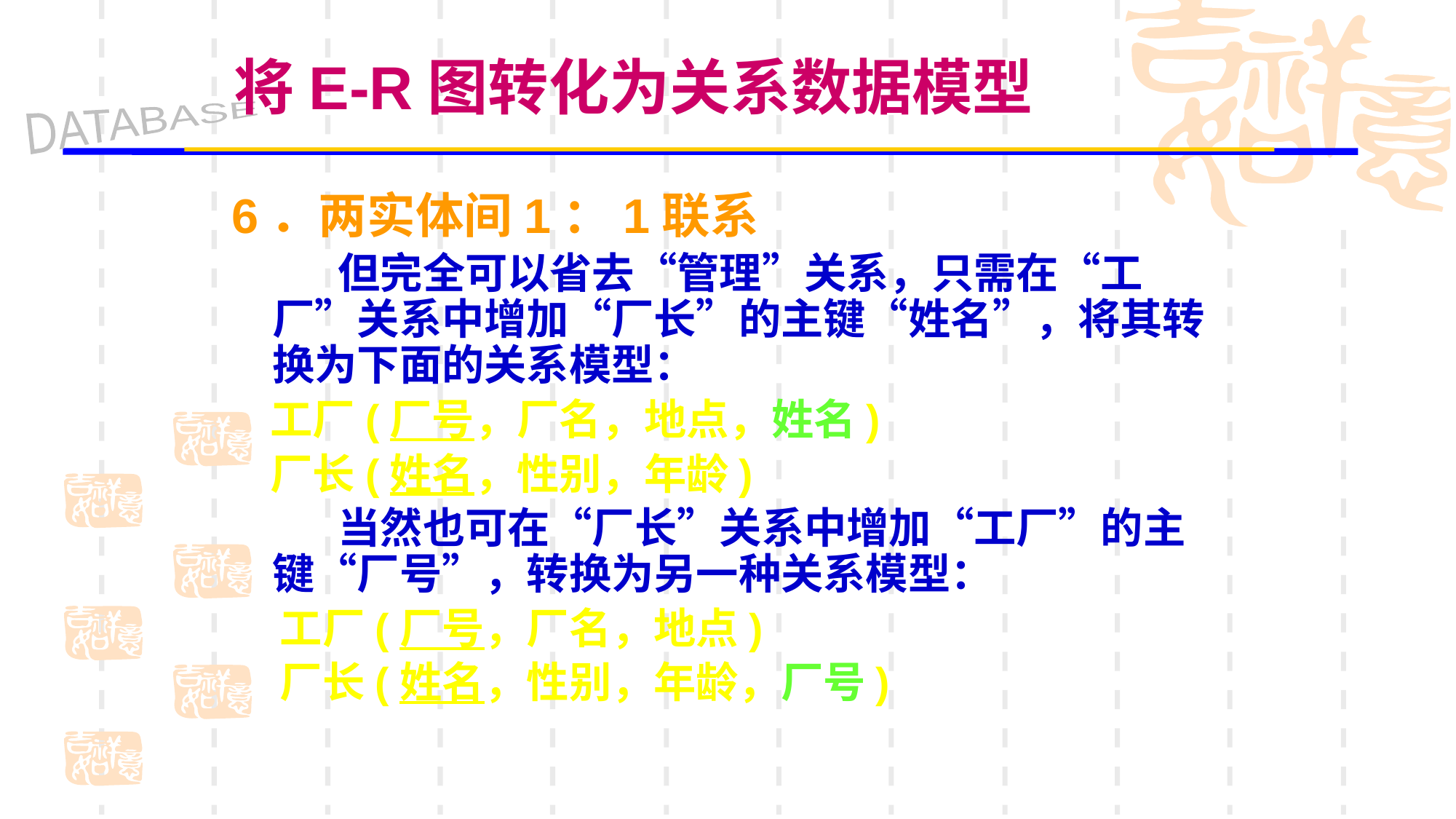

将E-R图转化为关系数据模型

6．两实体间1：1联系
          但完全可以省去“管理”关系，只需在“工厂”关系中增加“厂长”的主键“姓名”，将其转换为下面的关系模型：
   工厂(厂号，厂名，地点，姓名)
   厂长(姓名，性别，年龄)
          当然也可在“厂长”关系中增加“工厂”的主键“厂号”，转换为另一种关系模型：
    工厂(厂号，厂名，地点)
    厂长(姓名，性别，年龄，厂号)